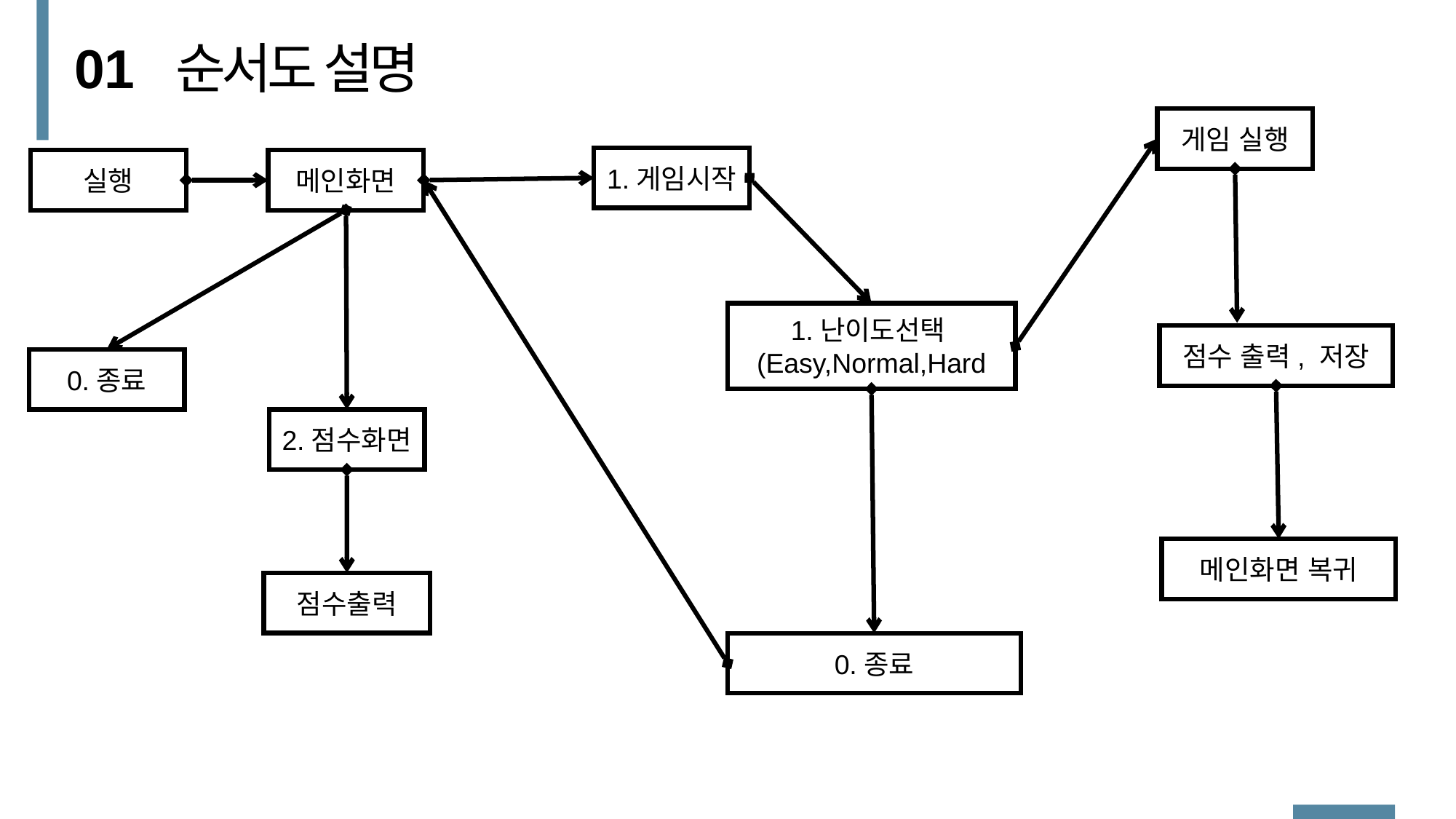

01
순서도 설명
게임 실행
1.게임시작
실행
메인화면
1.난이도선택(Easy,Normal,Hard
점수 출력, 저장
0.종료
2.점수화면
메인화면 복귀
점수출력
0.종료